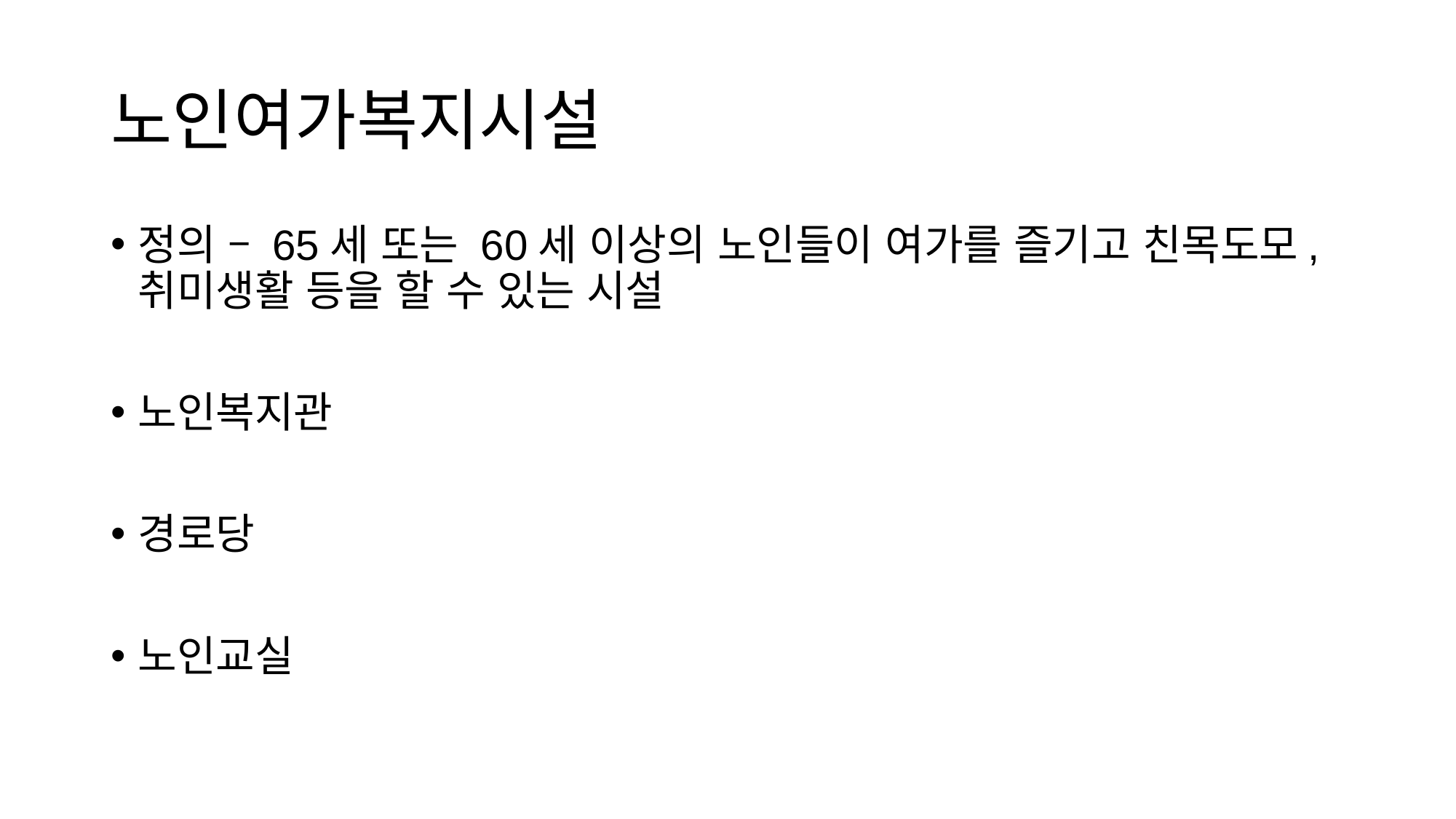

# 노인여가복지시설
정의 – 65세 또는 60세 이상의 노인들이 여가를 즐기고 친목도모, 취미생활 등을 할 수 있는 시설

노인복지관

경로당

노인교실